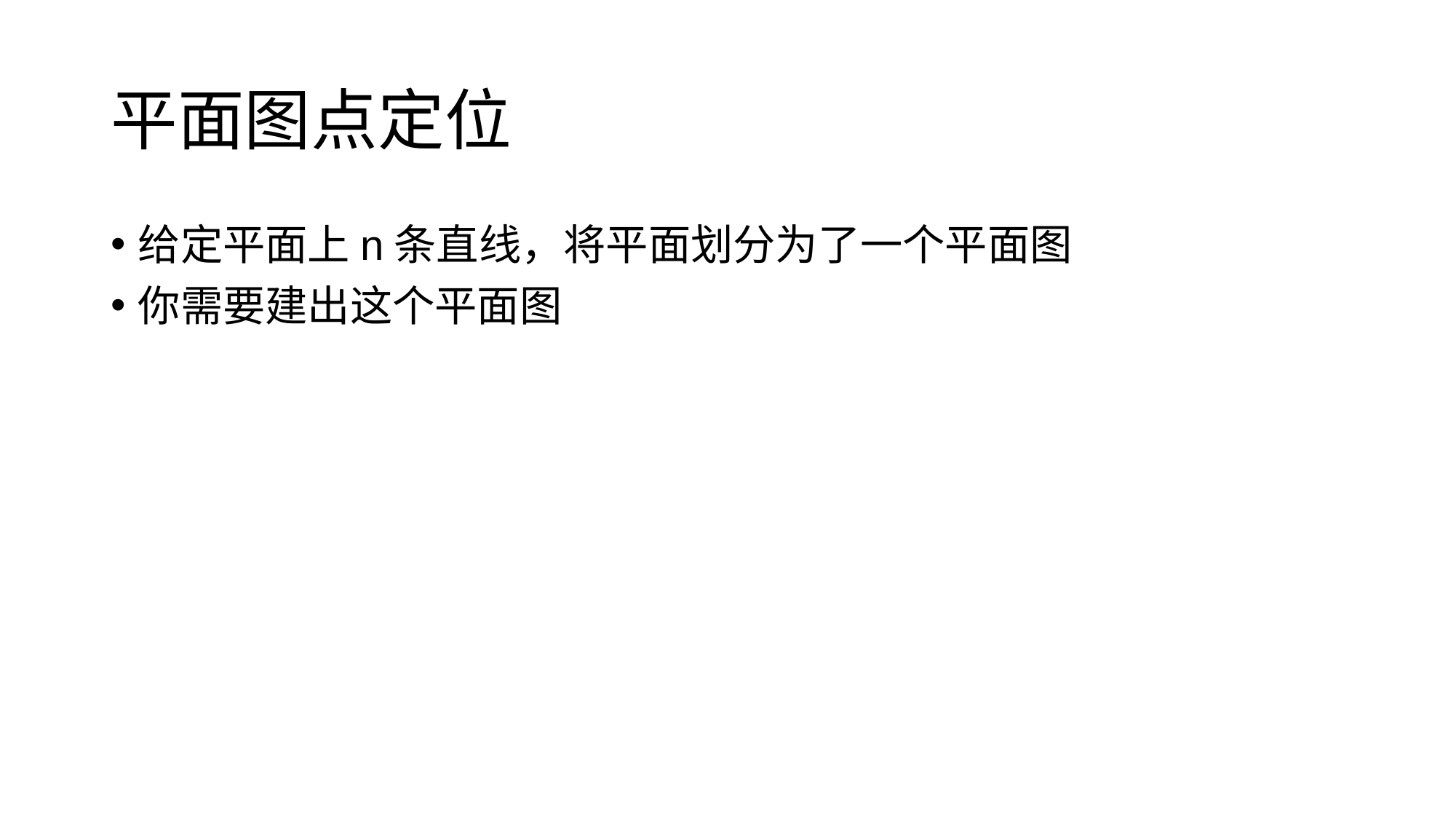

# 平面图点定位
给定平面上n条直线，将平面划分为了一个平面图
你需要建出这个平面图